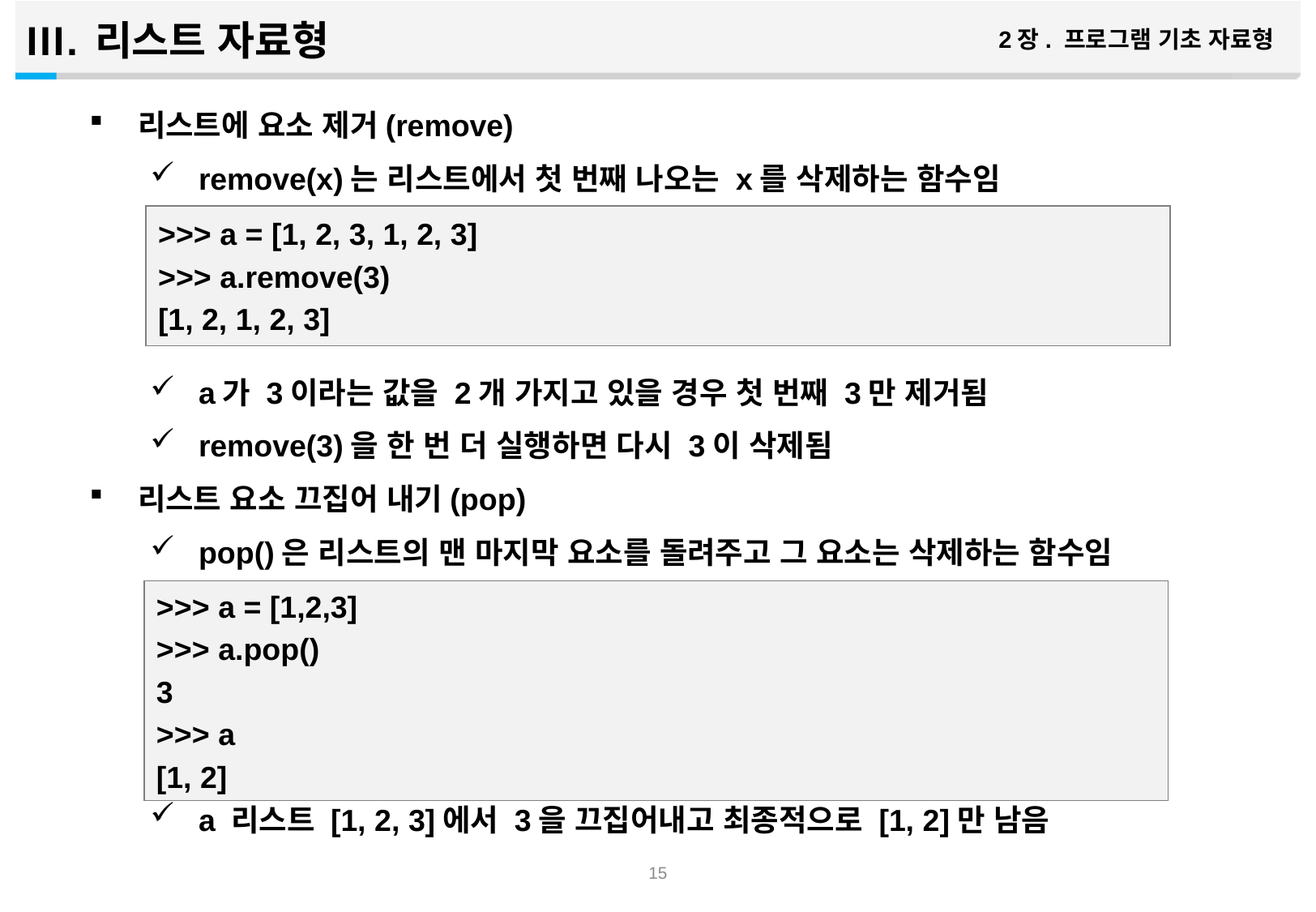

리스트 자료형
2장. 프로그램 기초 자료형
리스트에 요소 제거(remove)
remove(x)는 리스트에서 첫 번째 나오는 x를 삭제하는 함수임

a가 3이라는 값을 2개 가지고 있을 경우 첫 번째 3만 제거됨
remove(3)을 한 번 더 실행하면 다시 3이 삭제됨
리스트 요소 끄집어 내기(pop)
pop()은 리스트의 맨 마지막 요소를 돌려주고 그 요소는 삭제하는 함수임

a 리스트 [1, 2, 3]에서 3을 끄집어내고 최종적으로 [1, 2]만 남음
>>> a = [1, 2, 3, 1, 2, 3]
>>> a.remove(3)
[1, 2, 1, 2, 3]
>>> a = [1,2,3]
>>> a.pop()
3
>>> a
[1, 2]
15